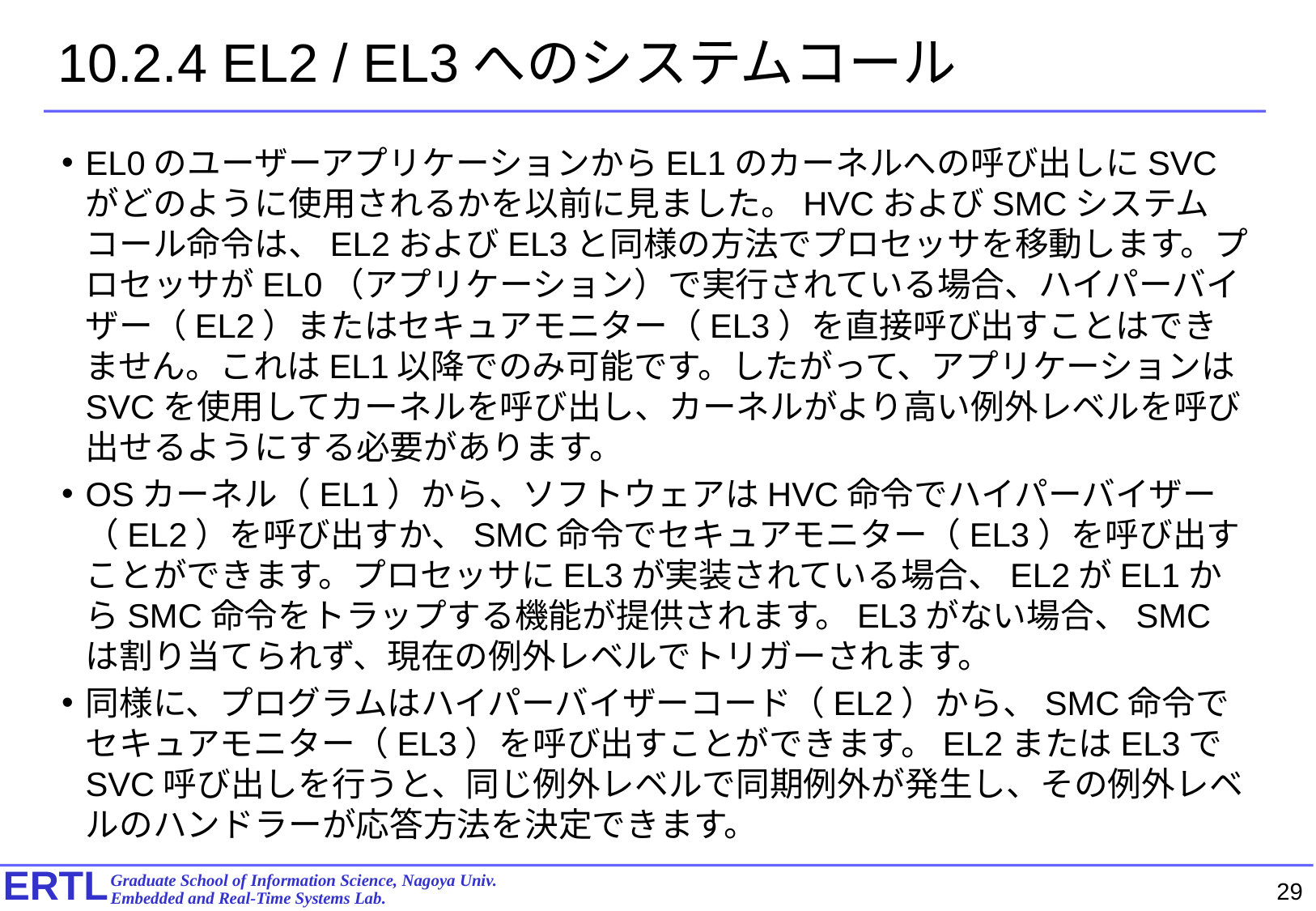

# 10.2.4 EL2 / EL3へのシステムコール
EL0のユーザーアプリケーションからEL1のカーネルへの呼び出しにSVCがどのように使用されるかを以前に見ました。HVCおよびSMCシステムコール命令は、EL2およびEL3と同様の方法でプロセッサを移動します。プロセッサがEL0（アプリケーション）で実行されている場合、ハイパーバイザー（EL2）またはセキュアモニター（EL3）を直接呼び出すことはできません。これはEL1以降でのみ可能です。したがって、アプリケーションはSVCを使用してカーネルを呼び出し、カーネルがより高い例外レベルを呼び出せるようにする必要があります。
OSカーネル（EL1）から、ソフトウェアはHVC命令でハイパーバイザー（EL2）を呼び出すか、SMC命令でセキュアモニター（EL3）を呼び出すことができます。プロセッサにEL3が実装されている場合、EL2がEL1からSMC命令をトラップする機能が提供されます。EL3がない場合、SMCは割り当てられず、現在の例外レベルでトリガーされます。
同様に、プログラムはハイパーバイザーコード（EL2）から、SMC命令でセキュアモニター（EL3）を呼び出すことができます。EL2またはEL3でSVC呼び出しを行うと、同じ例外レベルで同期例外が発生し、その例外レベルのハンドラーが応答方法を決定できます。

29